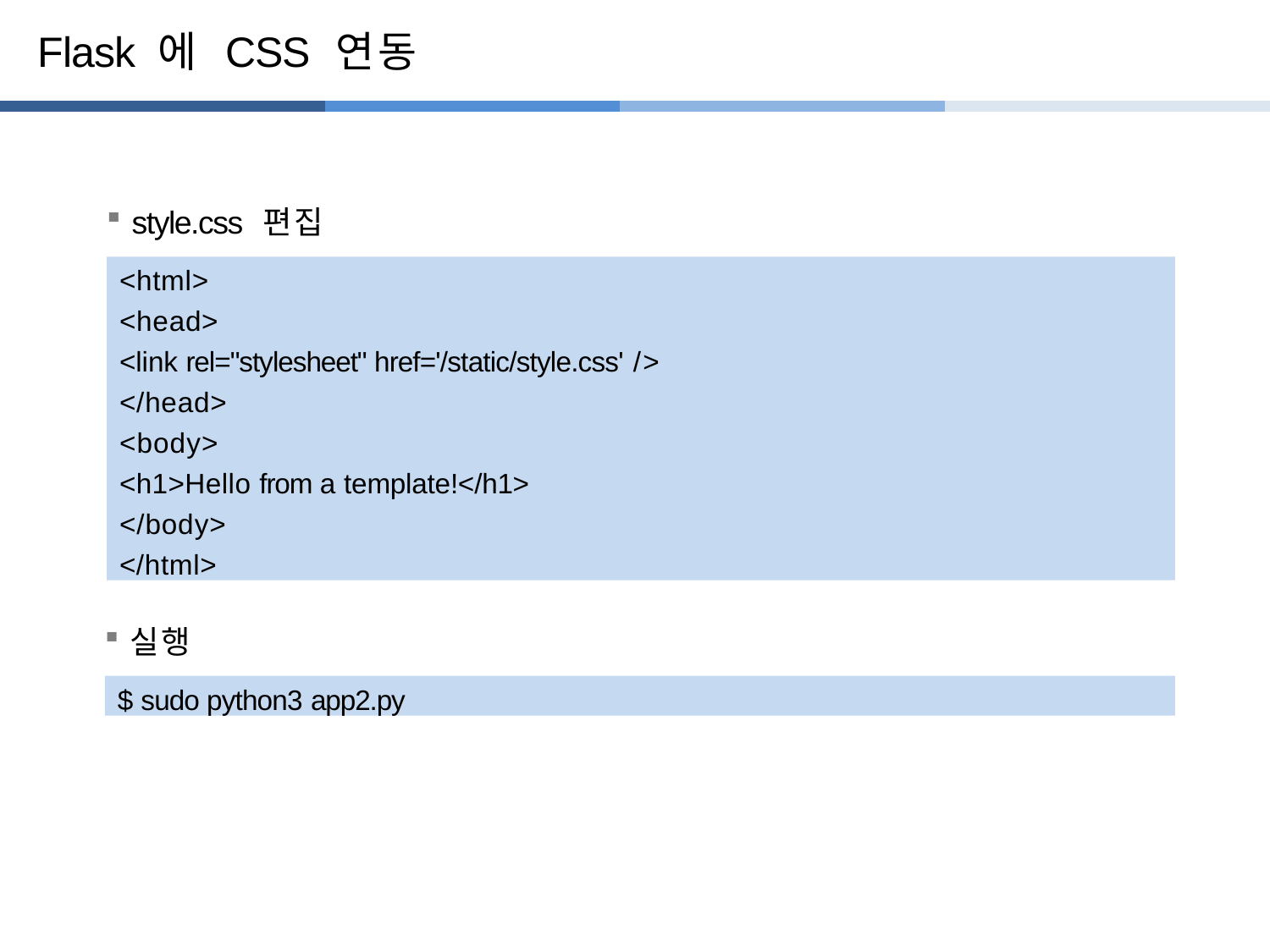

# Flask 에 CSS 연동
style.css 편집
<html>
<head>
<link rel="stylesheet" href='/static/style.css' />
</head>
<body>
<h1>Hello from a template!</h1>
</body>
</html>
실행
$ sudo python3 app2.py